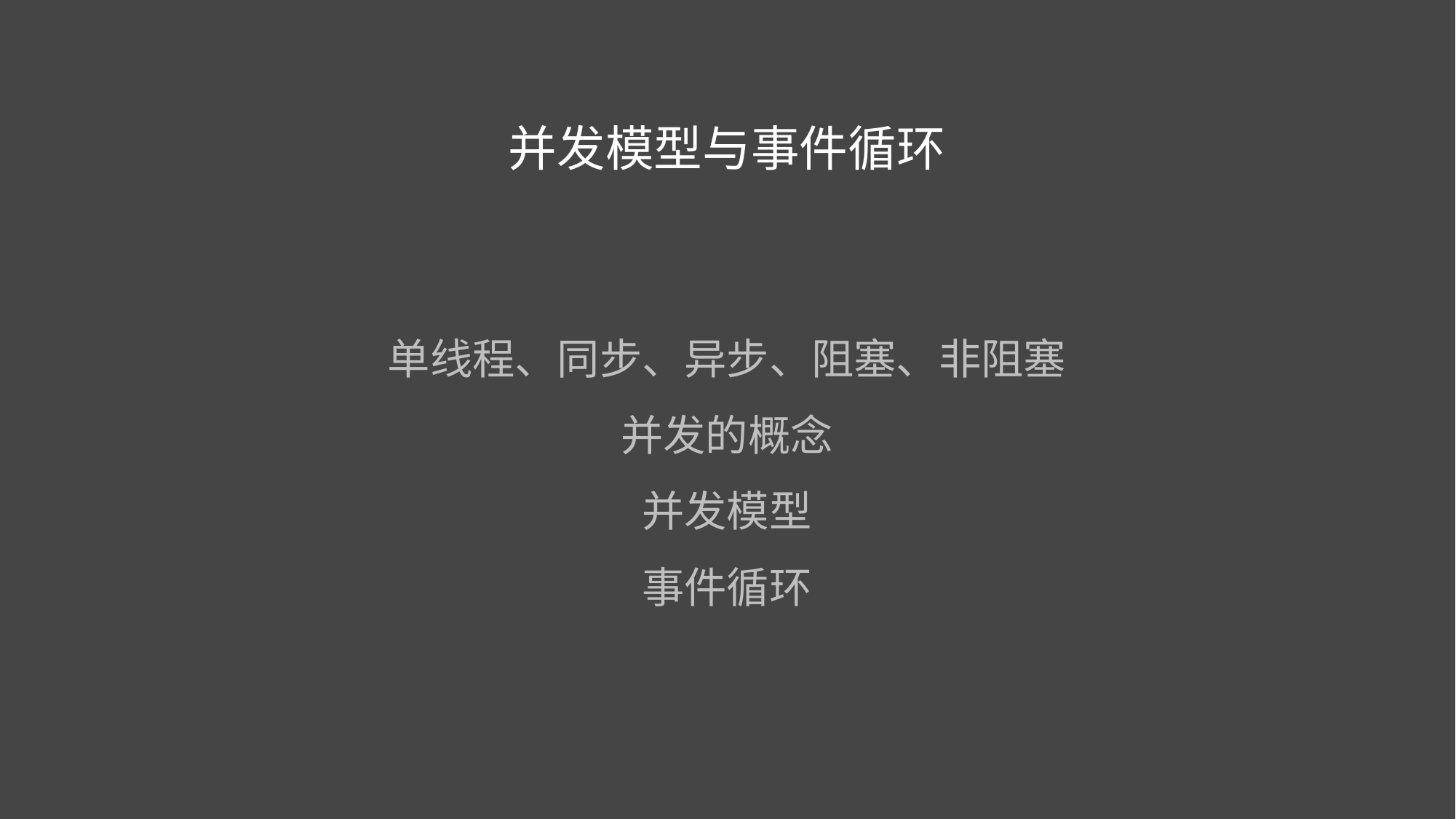

并发模型与事件循环
单线程、同步、异步、阻塞、非阻塞
并发的概念
并发模型
事件循环